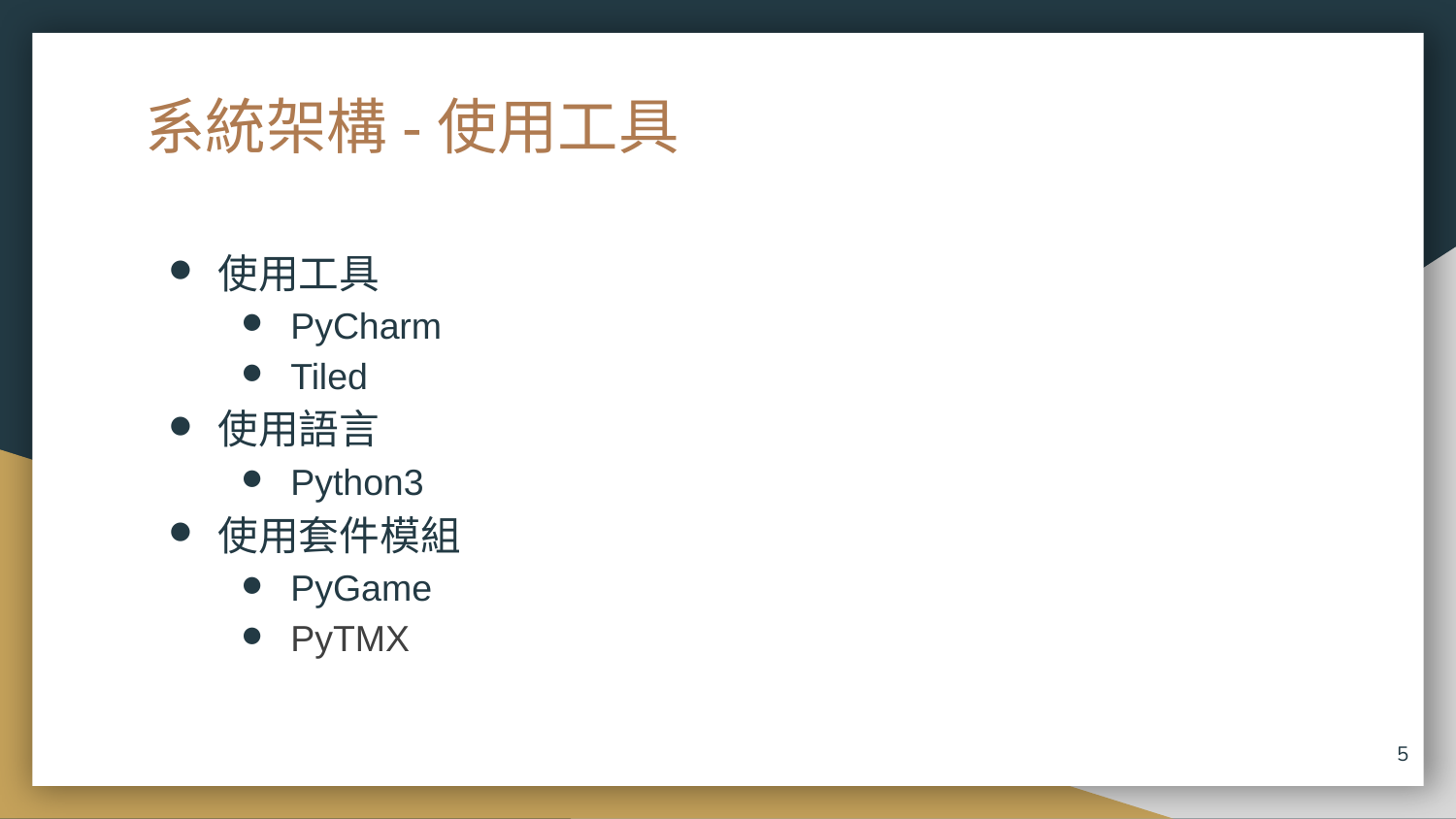

# 系統架構-使用工具
使用工具
PyCharm
Tiled
使用語言
Python3
使用套件模組
PyGame
PyTMX
5